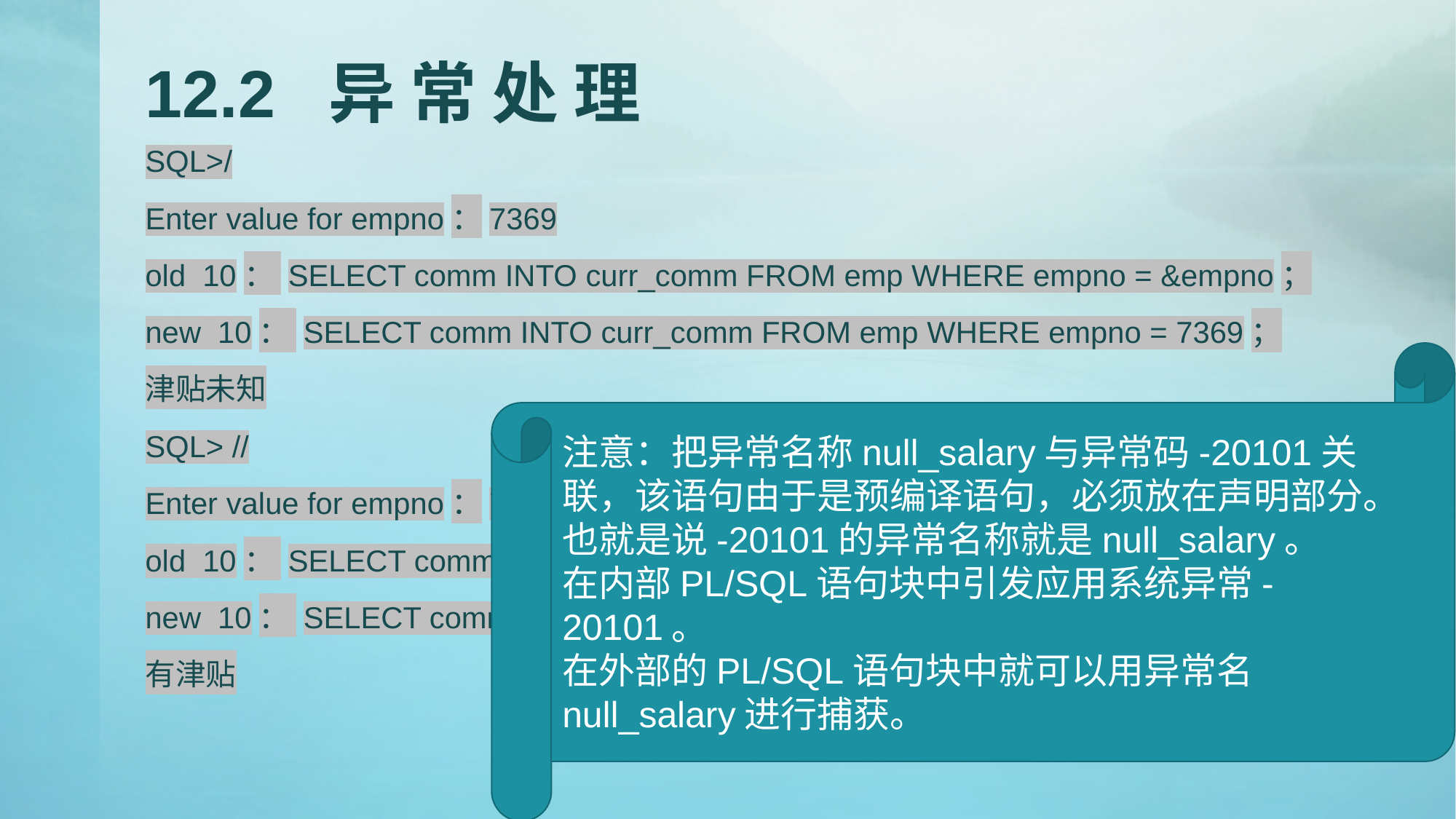

# 12.2  异 常 处 理
SQL>/
Enter value for empno：7369
old  10： SELECT comm INTO curr_comm FROM emp WHERE empno = &empno；
new  10： SELECT comm INTO curr_comm FROM emp WHERE empno = 7369；
津贴未知
SQL> //
Enter value for empno：7499
old  10： SELECT comm INTO curr_comm FROM emp WHERE empno = &empno；
new  10： SELECT comm INTO curr_comm FROM emp WHERE empno = 7499；
有津贴
注意：把异常名称null_salary与异常码-20101关联，该语句由于是预编译语句，必须放在声明部分。也就是说-20101的异常名称就是null_salary。
在内部PL/SQL语句块中引发应用系统异常-20101。
在外部的PL/SQL语句块中就可以用异常名null_salary进行捕获。